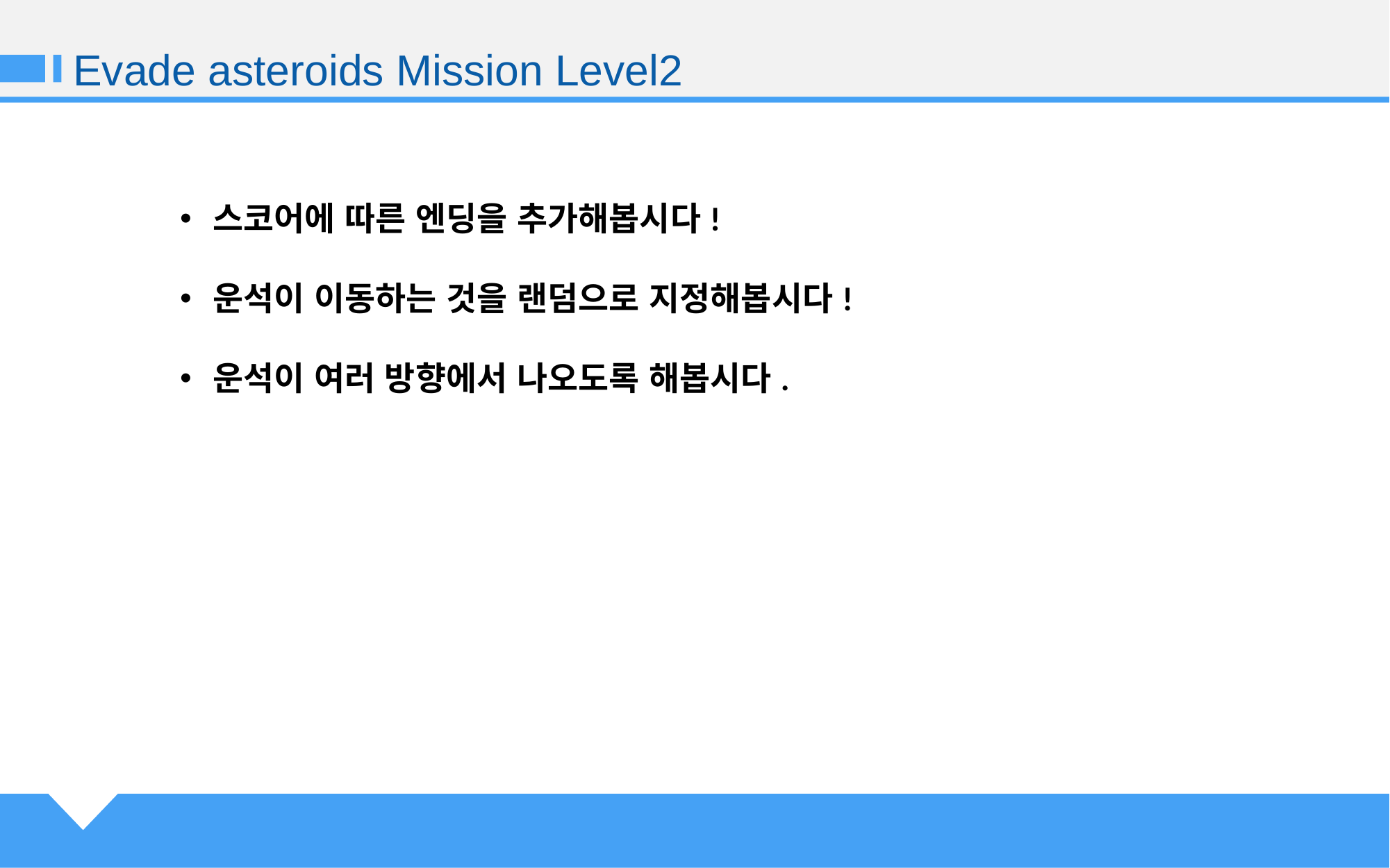

Evade asteroids Mission Level2

스코어에 따른 엔딩을 추가해봅시다!

운석이 이동하는 것을 랜덤으로 지정해봅시다!

운석이 여러 방향에서 나오도록 해봅시다.